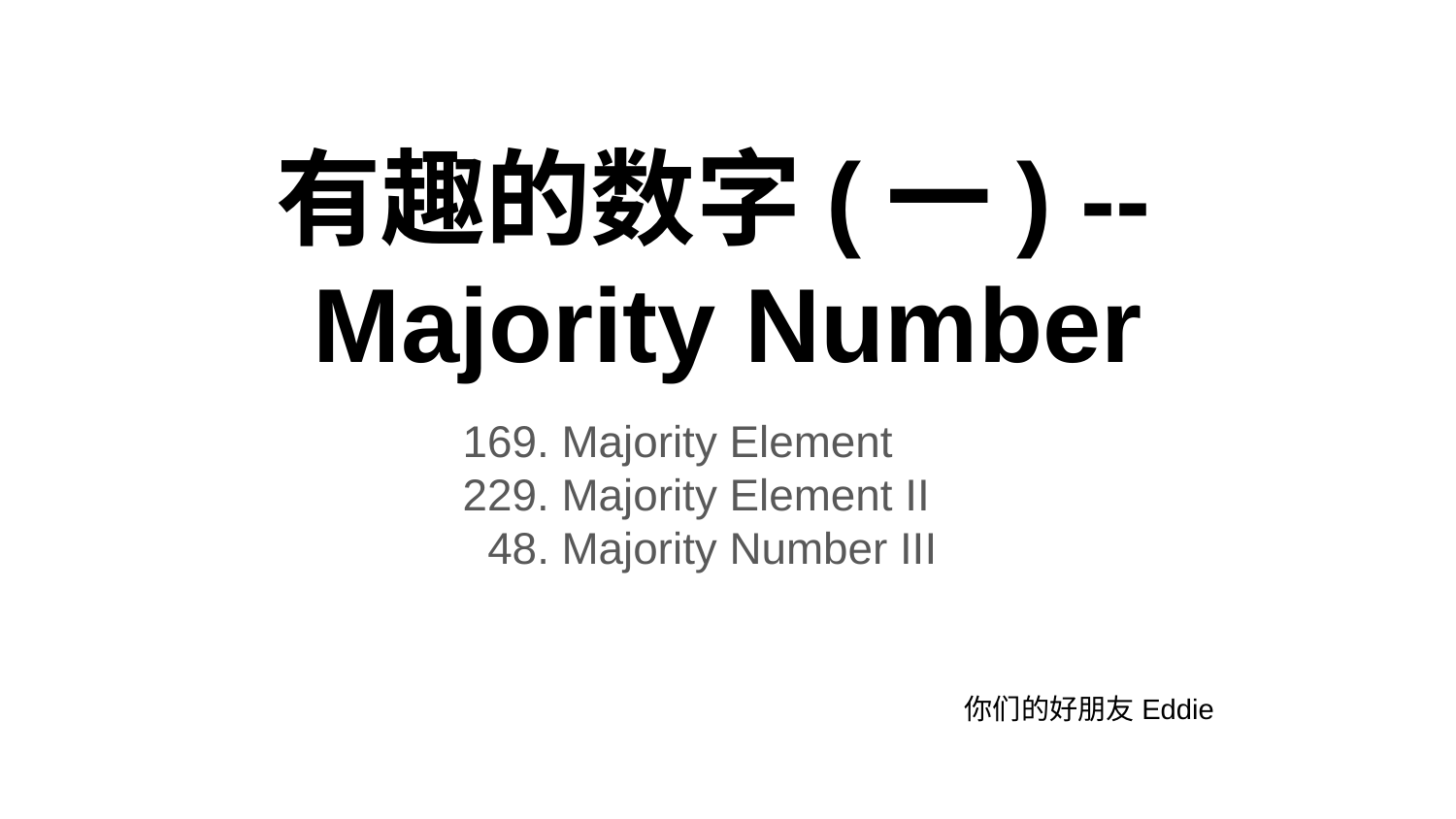

# 有趣的数字(一) --
Majority Number
169. Majority Element
229. Majority Element II
  48. Majority Number III
你们的好朋友Eddie